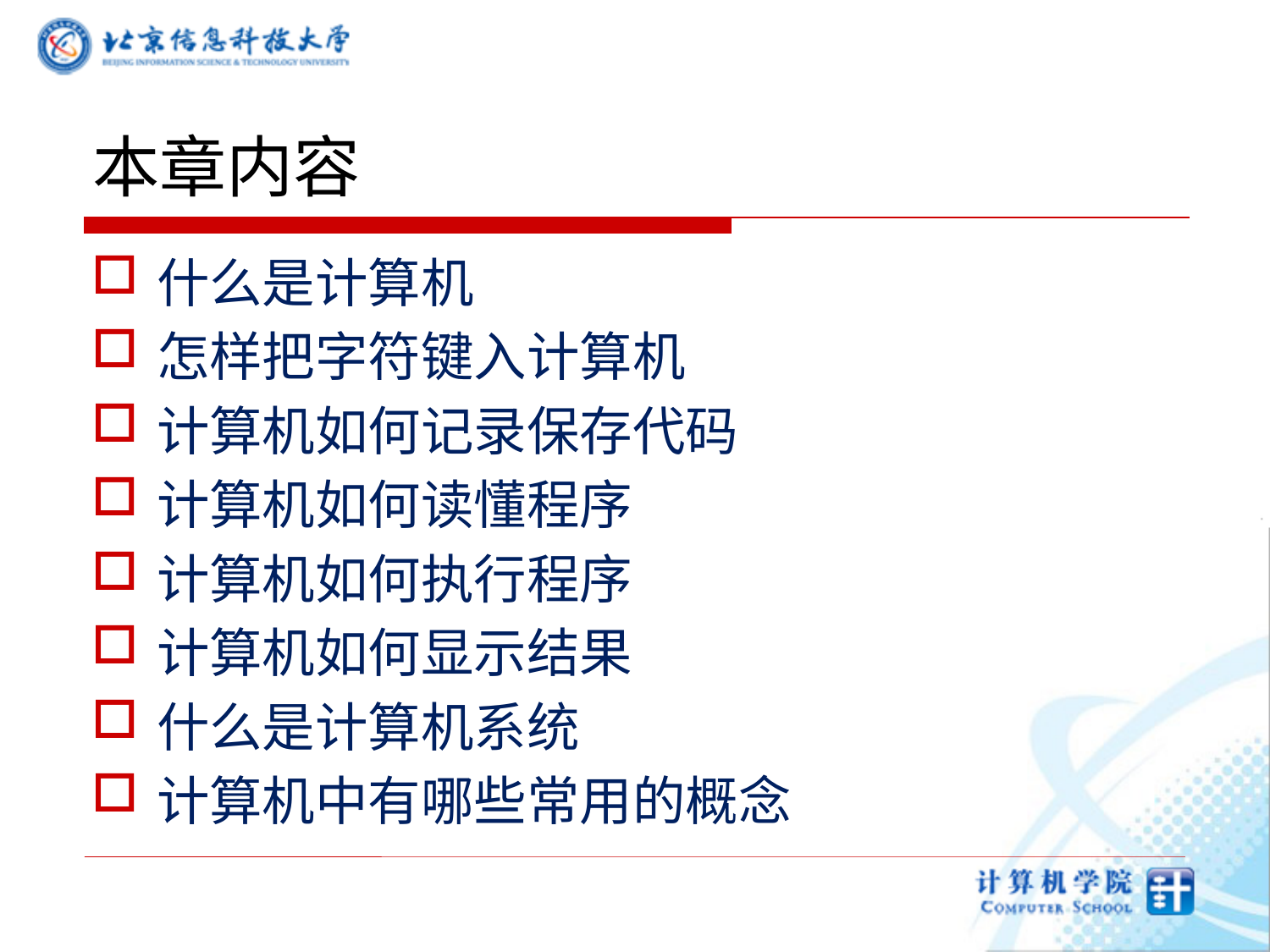

# 本章内容
什么是计算机
怎样把字符键入计算机
计算机如何记录保存代码
计算机如何读懂程序
计算机如何执行程序
计算机如何显示结果
什么是计算机系统
计算机中有哪些常用的概念